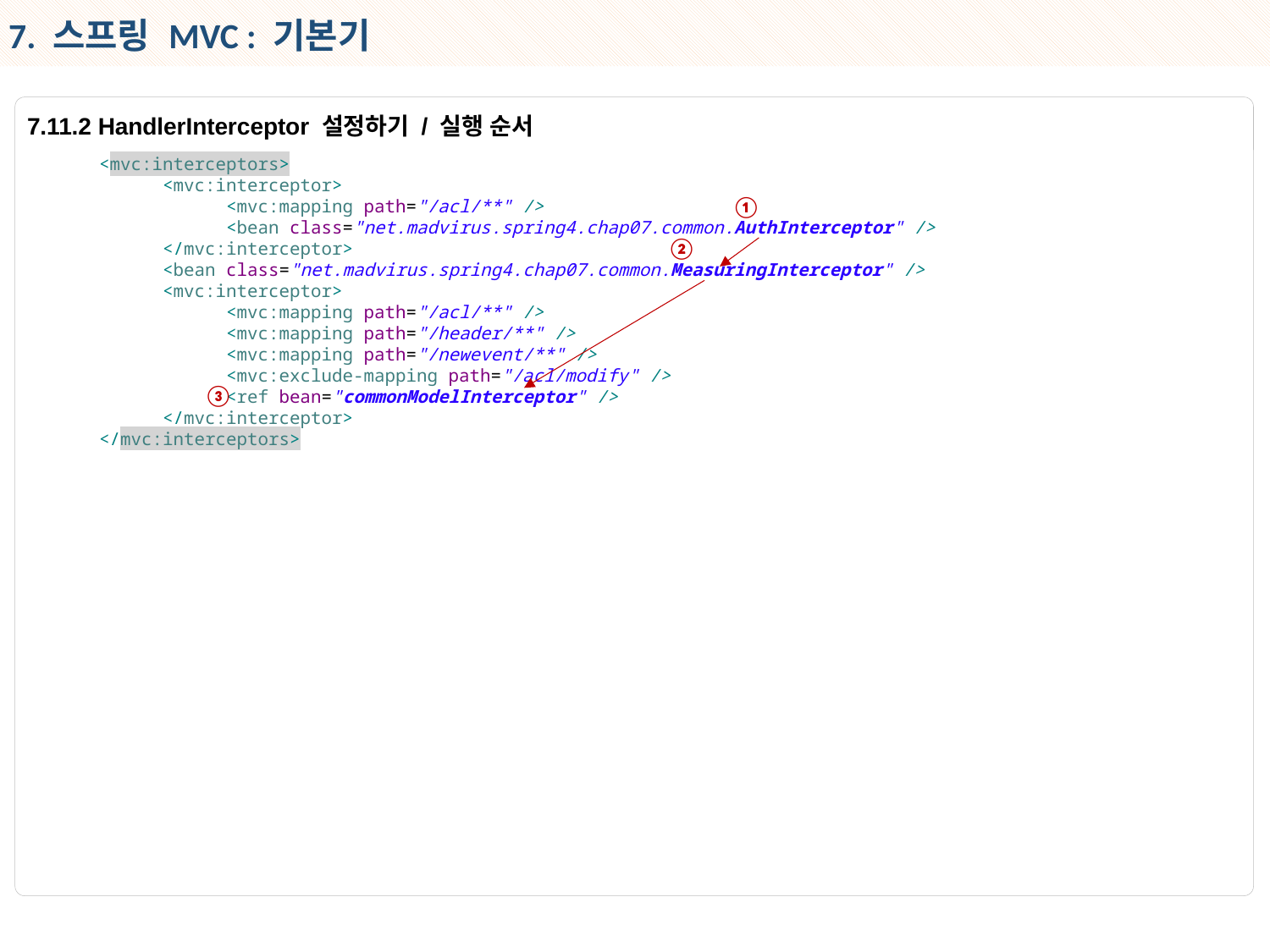

7. 스프링 MVC : 기본기
7.11.2 HandlerInterceptor 설정하기 / 실행 순서
<mvc:interceptors>
<mvc:interceptor>
<mvc:mapping path="/acl/**" />
<bean class="net.madvirus.spring4.chap07.common.AuthInterceptor" />
</mvc:interceptor>
<bean class="net.madvirus.spring4.chap07.common.MeasuringInterceptor" />
<mvc:interceptor>
<mvc:mapping path="/acl/**" />
<mvc:mapping path="/header/**" />
<mvc:mapping path="/newevent/**" />
<mvc:exclude-mapping path="/acl/modify" />
<ref bean="commonModelInterceptor" />
</mvc:interceptor>
</mvc:interceptors>
①
②
③